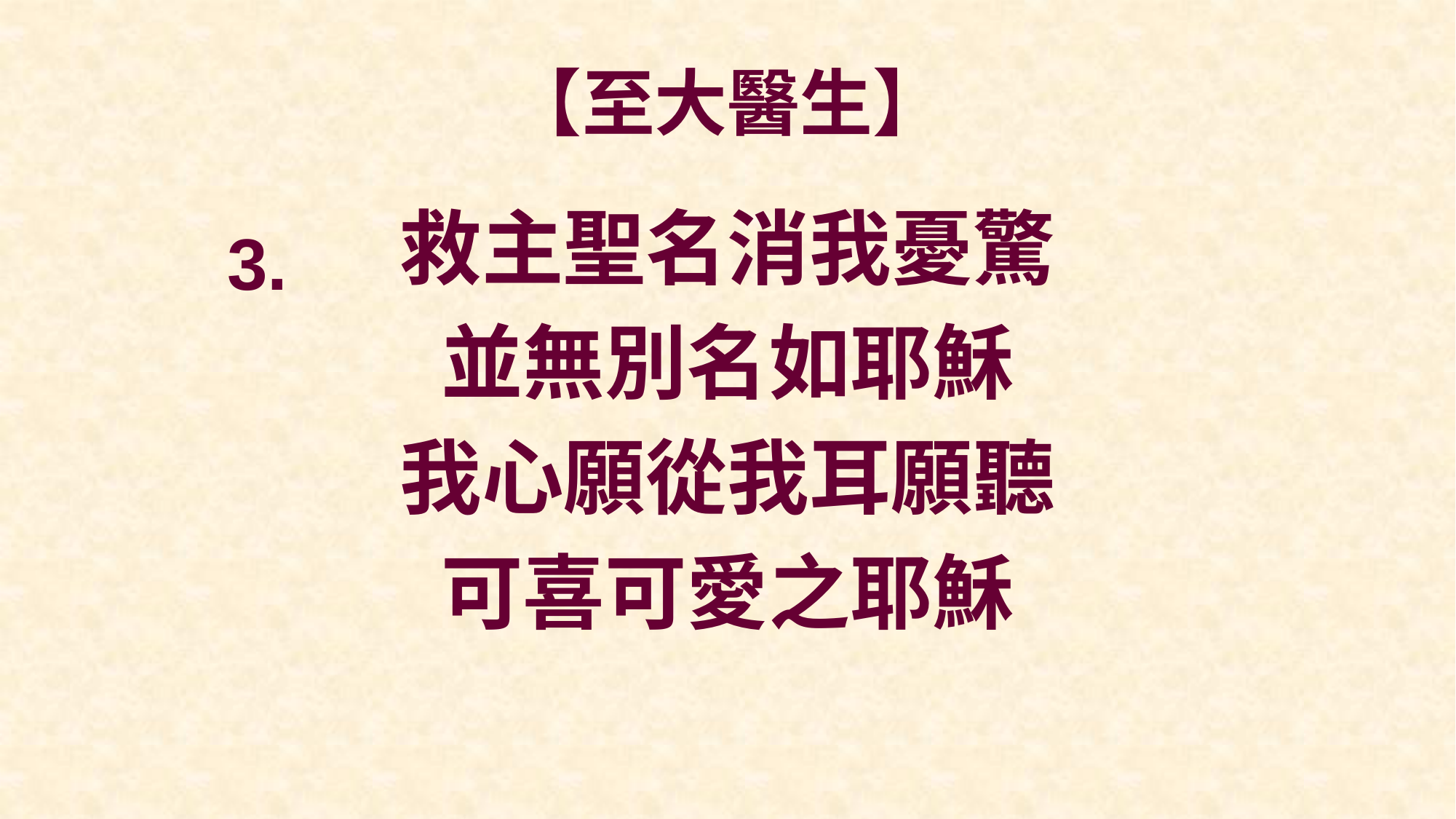

# 【至大醫生】
救主聖名消我憂驚
並無別名如耶穌
我心願從我耳願聽
可喜可愛之耶穌
3.